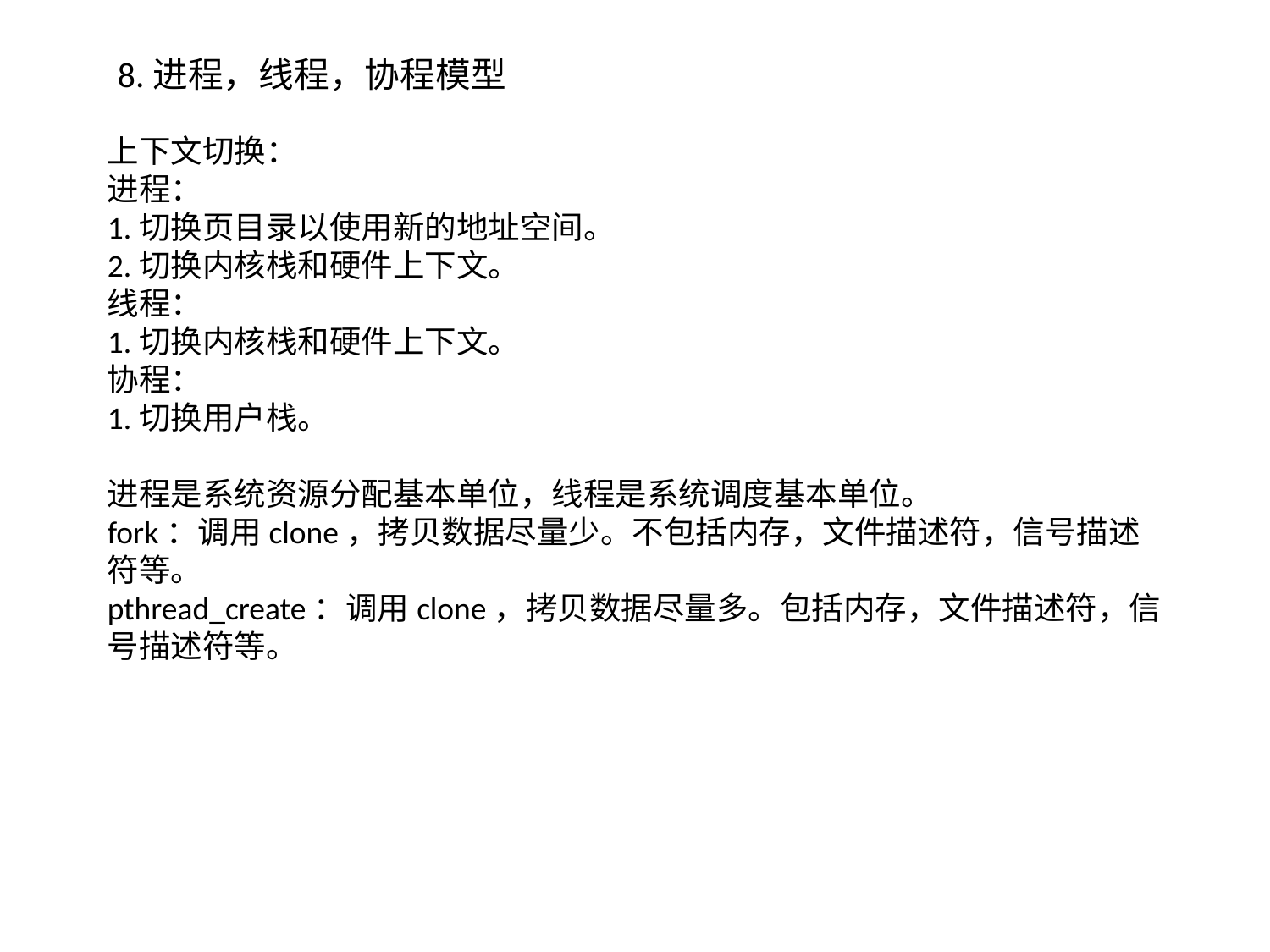

8.进程，线程，协程模型
上下文切换：
进程：
1.切换页目录以使用新的地址空间。
2.切换内核栈和硬件上下文。
线程：
1.切换内核栈和硬件上下文。
协程：
1.切换用户栈。

进程是系统资源分配基本单位，线程是系统调度基本单位。
fork：调用clone，拷贝数据尽量少。不包括内存，文件描述符，信号描述符等。
pthread_create：调用clone，拷贝数据尽量多。包括内存，文件描述符，信号描述符等。